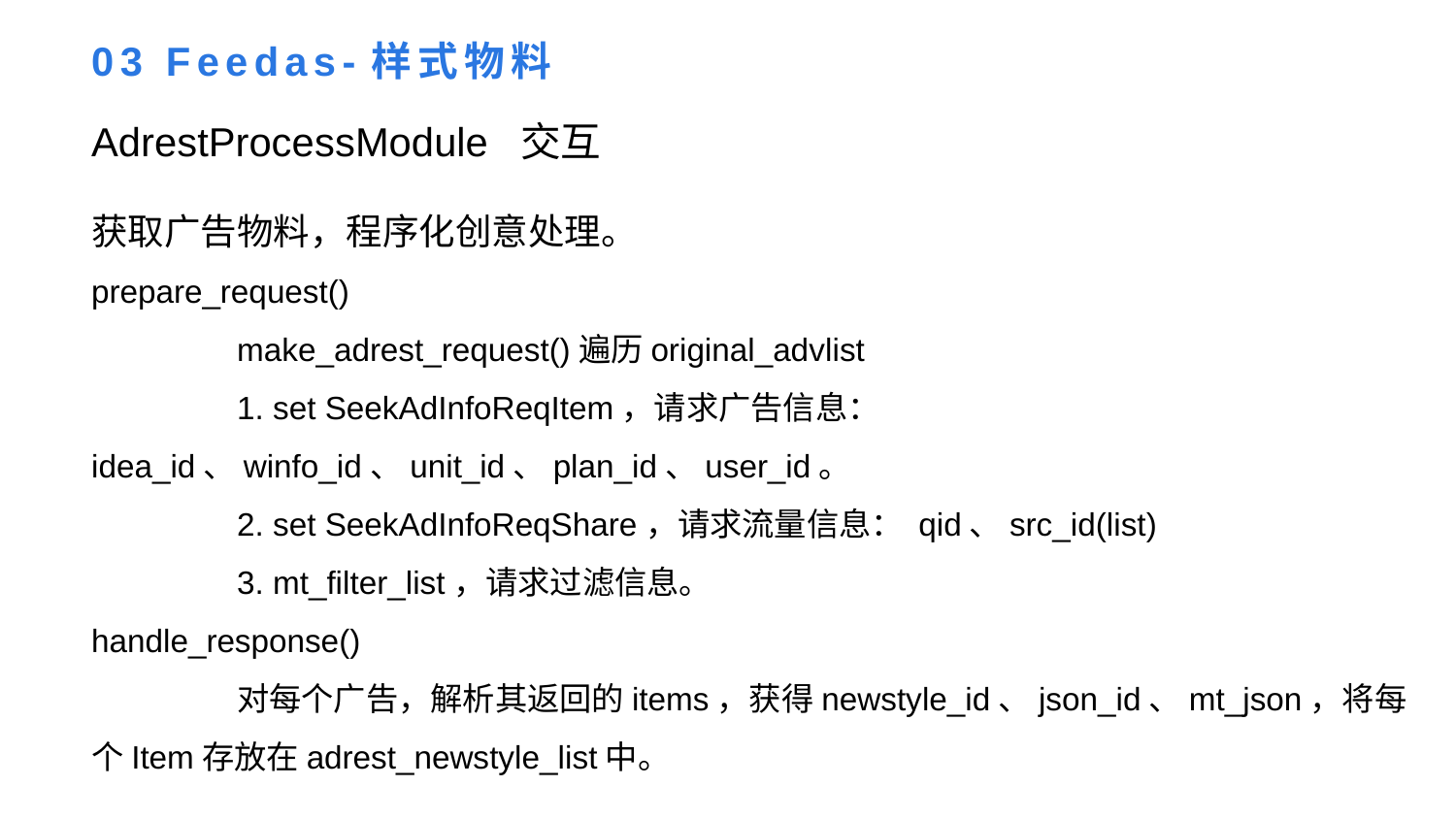

03 Feedas-样式物料
AdrestProcessModule  交互
获取广告物料，程序化创意处理。
prepare_request()
	make_adrest_request()遍历original_advlist
	1. set SeekAdInfoReqItem，请求广告信息：idea_id、winfo_id、unit_id、plan_id、user_id。
	2. set SeekAdInfoReqShare，请求流量信息： qid、src_id(list)
	3. mt_filter_list，请求过滤信息。
handle_response()
	对每个广告，解析其返回的items，获得newstyle_id、json_id、mt_json，将每个Item存放在adrest_newstyle_list中。